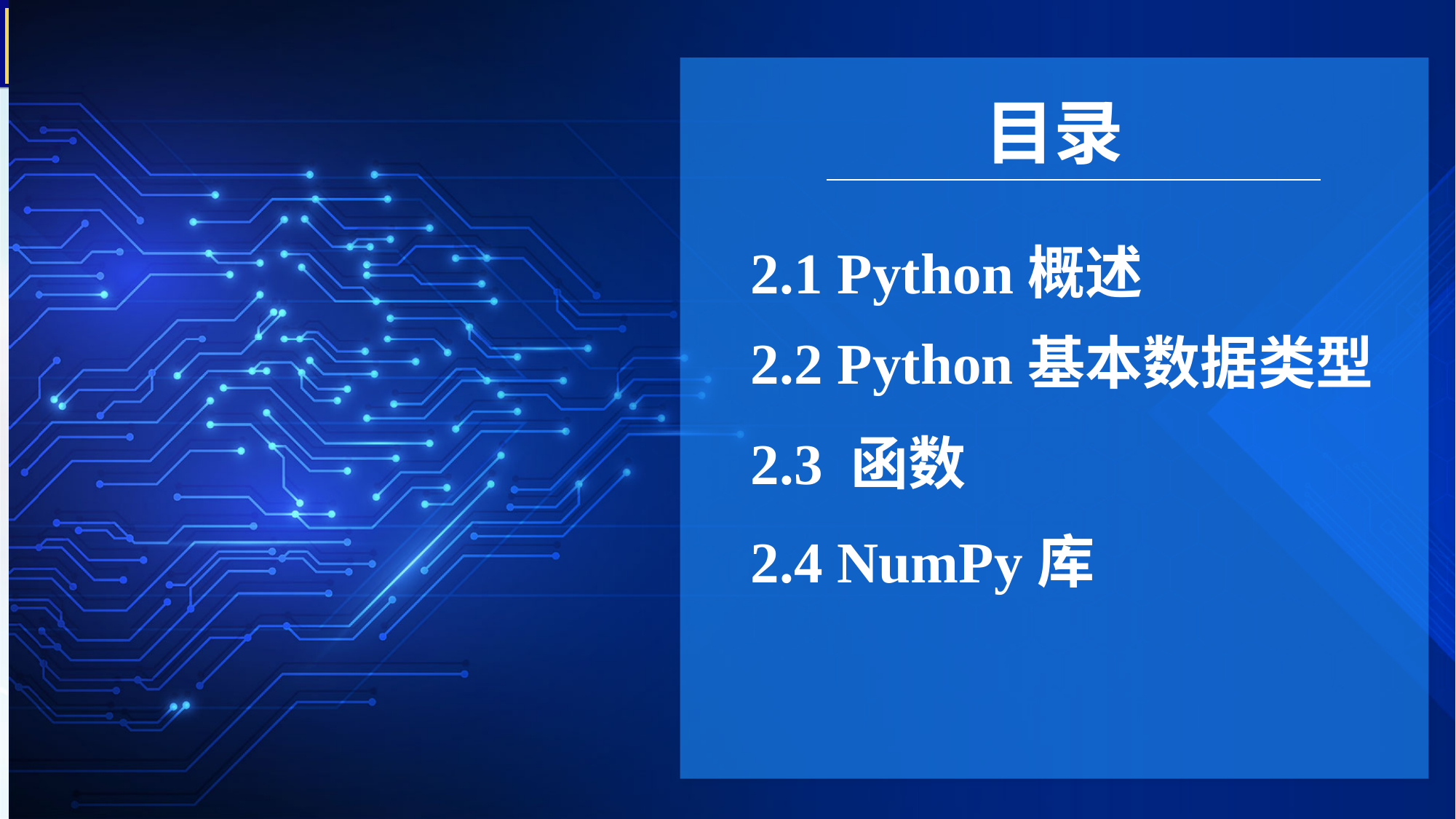

目录
2.1 Python概述
2.2 Python基本数据类型
2.3 函数
2.4 NumPy库